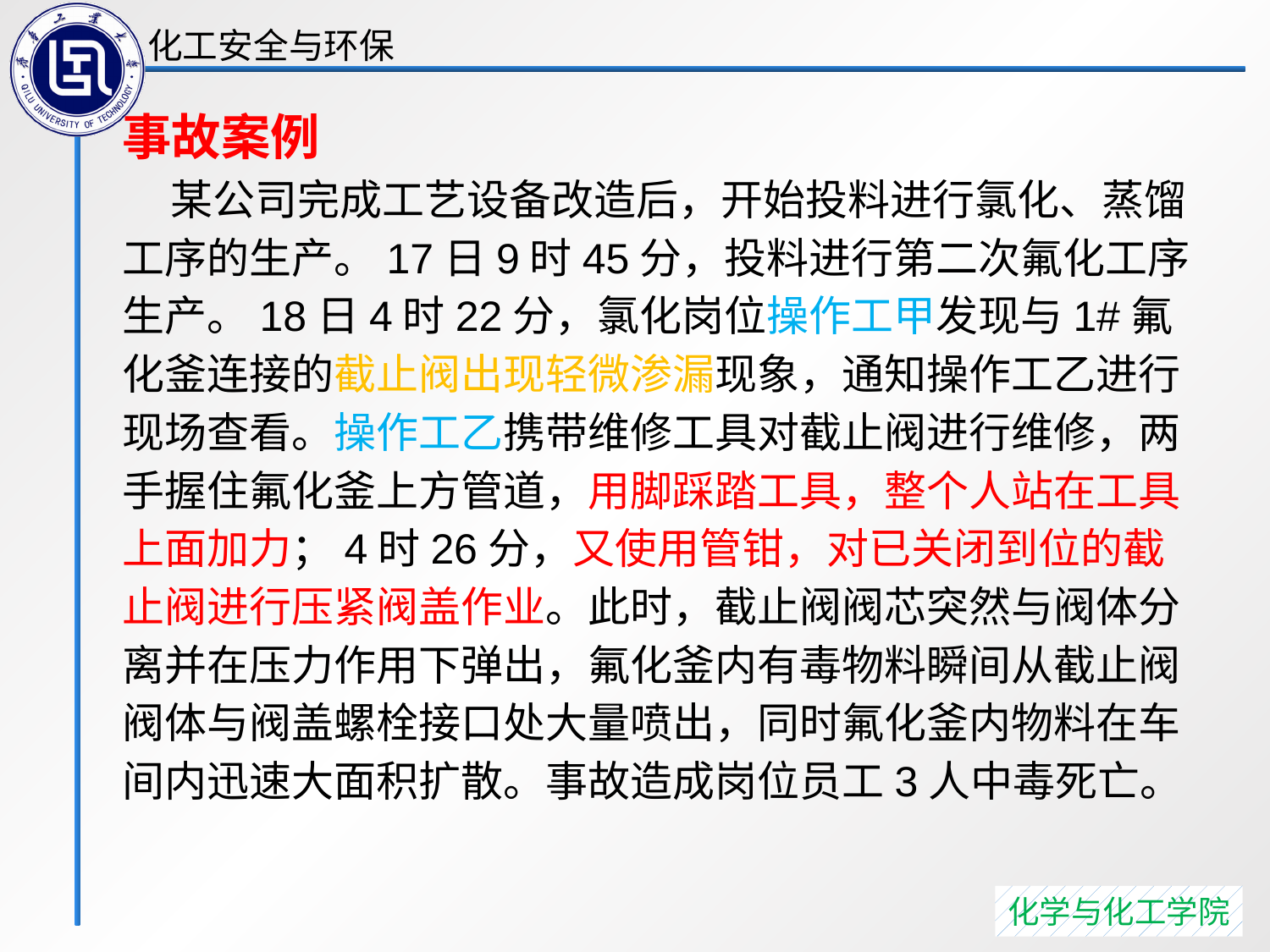

事故案例
    某公司完成工艺设备改造后，开始投料进行氯化、蒸馏工序的生产。17日9时45分，投料进行第二次氟化工序生产。18日4时22分，氯化岗位操作工甲发现与1#氟化釜连接的截止阀出现轻微渗漏现象，通知操作工乙进行现场查看。操作工乙携带维修工具对截止阀进行维修，两手握住氟化釜上方管道，用脚踩踏工具，整个人站在工具上面加力；4时26分，又使用管钳，对已关闭到位的截止阀进行压紧阀盖作业。此时，截止阀阀芯突然与阀体分离并在压力作用下弹出，氟化釜内有毒物料瞬间从截止阀阀体与阀盖螺栓接口处大量喷出，同时氟化釜内物料在车间内迅速大面积扩散。事故造成岗位员工3人中毒死亡。